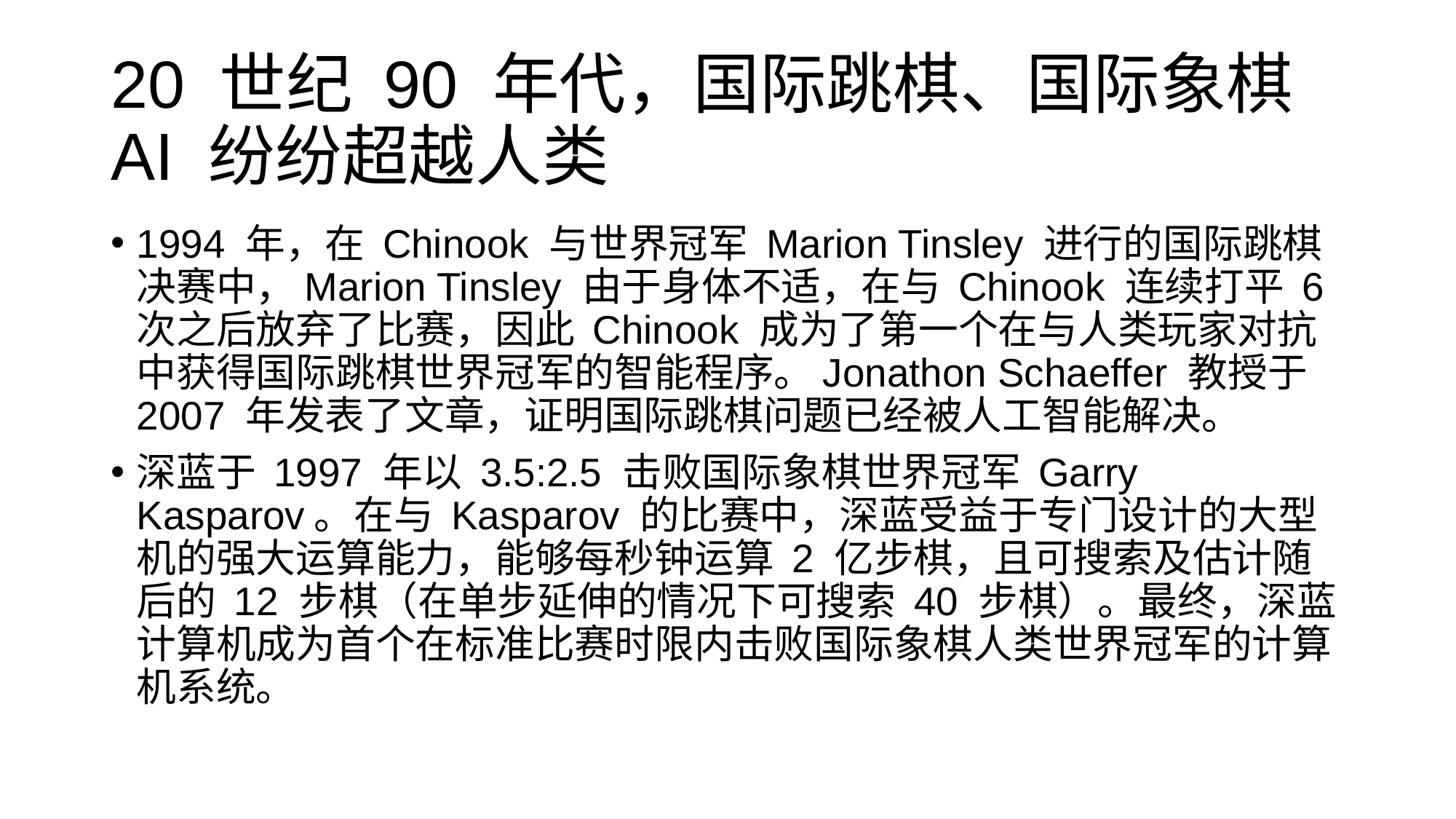

# 20 世纪 90 年代，国际跳棋、国际象棋 AI 纷纷超越人类
1994 年，在 Chinook 与世界冠军 Marion Tinsley 进行的国际跳棋决赛中，Marion Tinsley 由于身体不适，在与 Chinook 连续打平 6 次之后放弃了比赛，因此 Chinook 成为了第一个在与人类玩家对抗中获得国际跳棋世界冠军的智能程序。Jonathon Schaeffer 教授于 2007 年发表了文章，证明国际跳棋问题已经被人工智能解决。
深蓝于 1997 年以 3.5:2.5 击败国际象棋世界冠军 Garry Kasparov。在与 Kasparov 的比赛中，深蓝受益于专门设计的大型机的强大运算能力，能够每秒钟运算 2 亿步棋，且可搜索及估计随后的 12 步棋（在单步延伸的情况下可搜索 40 步棋）。最终，深蓝计算机成为首个在标准比赛时限内击败国际象棋人类世界冠军的计算机系统。